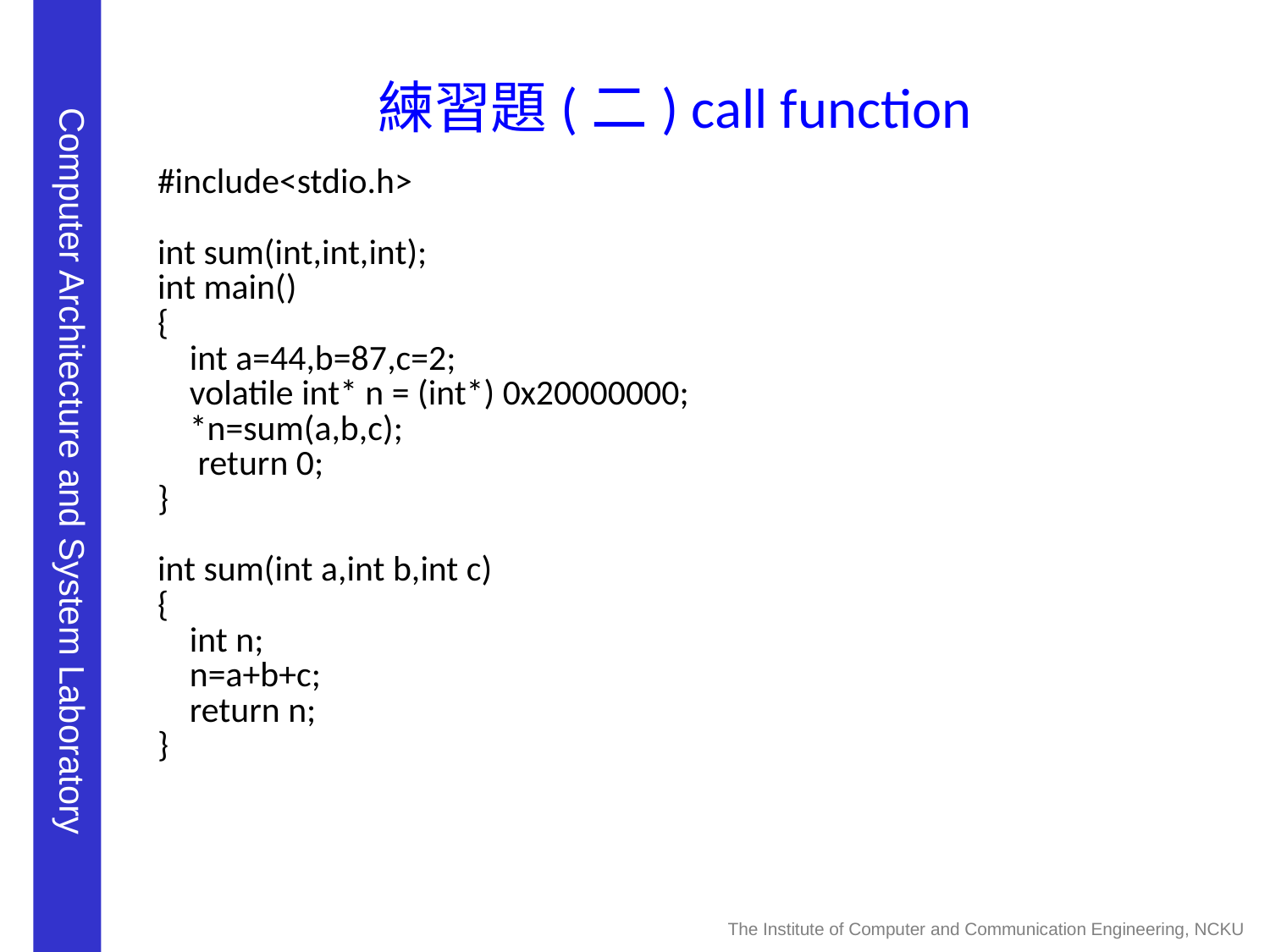

# 練習題(二) call function
#include<stdio.h>

int sum(int,int,int);
int main()
{
    int a=44,b=87,c=2;
    volatile int* n = (int*) 0x20000000;
    *n=sum(a,b,c);
     return 0;
}

int sum(int a,int b,int c)
{
    int n;
    n=a+b+c;
    return n;
}